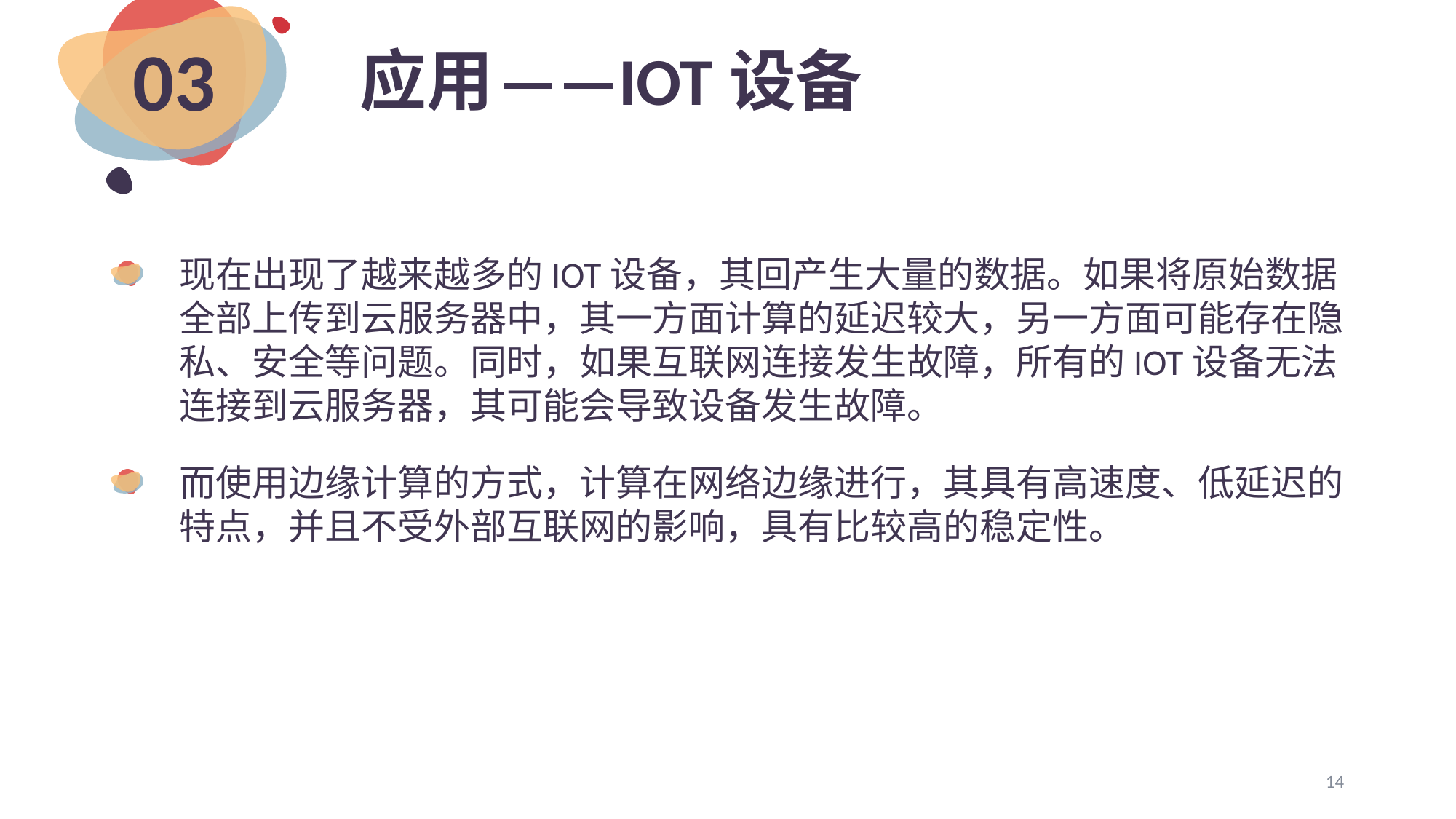

# 应用
——IOT设备
03
现在出现了越来越多的IOT设备，其回产生大量的数据。如果将原始数据全部上传到云服务器中，其一方面计算的延迟较大，另一方面可能存在隐私、安全等问题。同时，如果互联网连接发生故障，所有的IOT设备无法连接到云服务器，其可能会导致设备发生故障。
而使用边缘计算的方式，计算在网络边缘进行，其具有高速度、低延迟的特点，并且不受外部互联网的影响，具有比较高的稳定性。
14